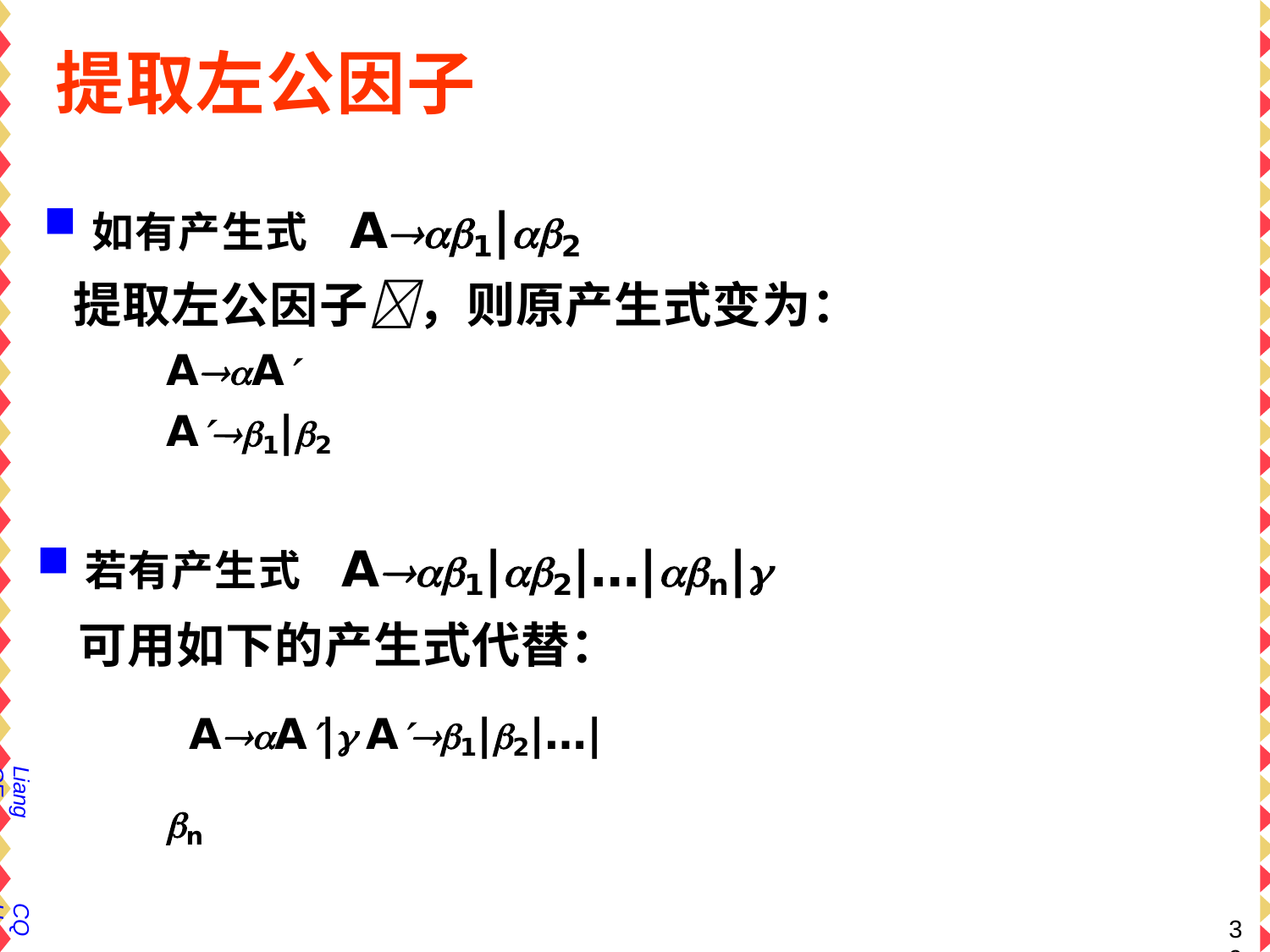

# 提取左公因子
如有产生式 A→αβ1|αβ2
提取左公因子α，则原产生式变为：
A→αA′ A′→β1|β2

若有产生式 A→αβ1|αβ2|…|αβn|γ
可用如下的产生式代替：  A→αA′|γ A′→β1|β2|…|βn
Liang GE
CQU
39